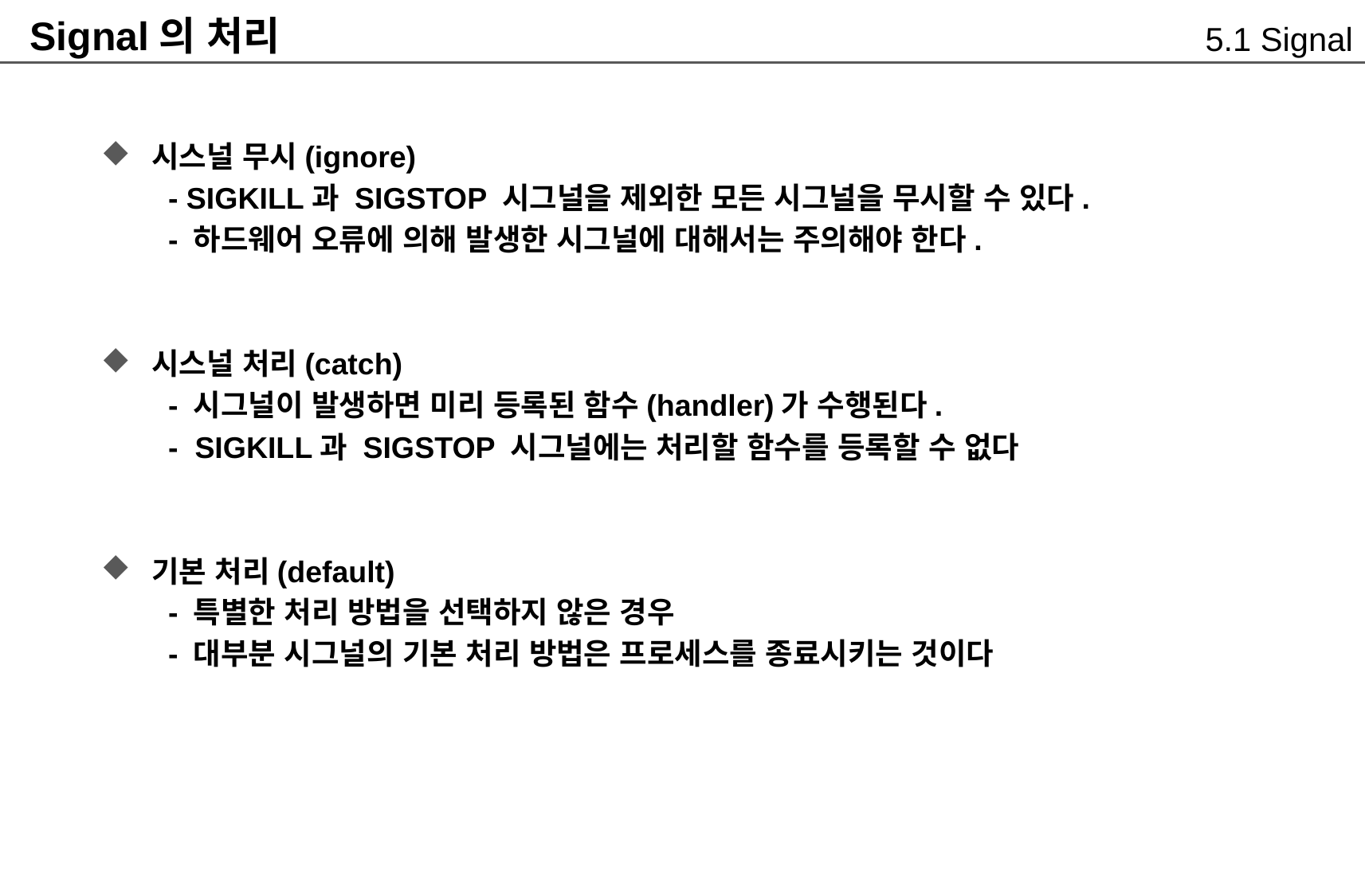

# Signal의 처리
5.1 Signal

 시스널 무시(ignore)
        - SIGKILL과 SIGSTOP 시그널을 제외한 모든 시그널을 무시할 수 있다.
        - 하드웨어 오류에 의해 발생한 시그널에 대해서는 주의해야 한다.

 시스널 처리(catch)
        - 시그널이 발생하면 미리 등록된 함수(handler)가 수행된다.
        -  SIGKILL과 SIGSTOP 시그널에는 처리할 함수를 등록할 수 없다

 기본 처리(default)
        - 특별한 처리 방법을 선택하지 않은 경우
        - 대부분 시그널의 기본 처리 방법은 프로세스를 종료시키는 것이다